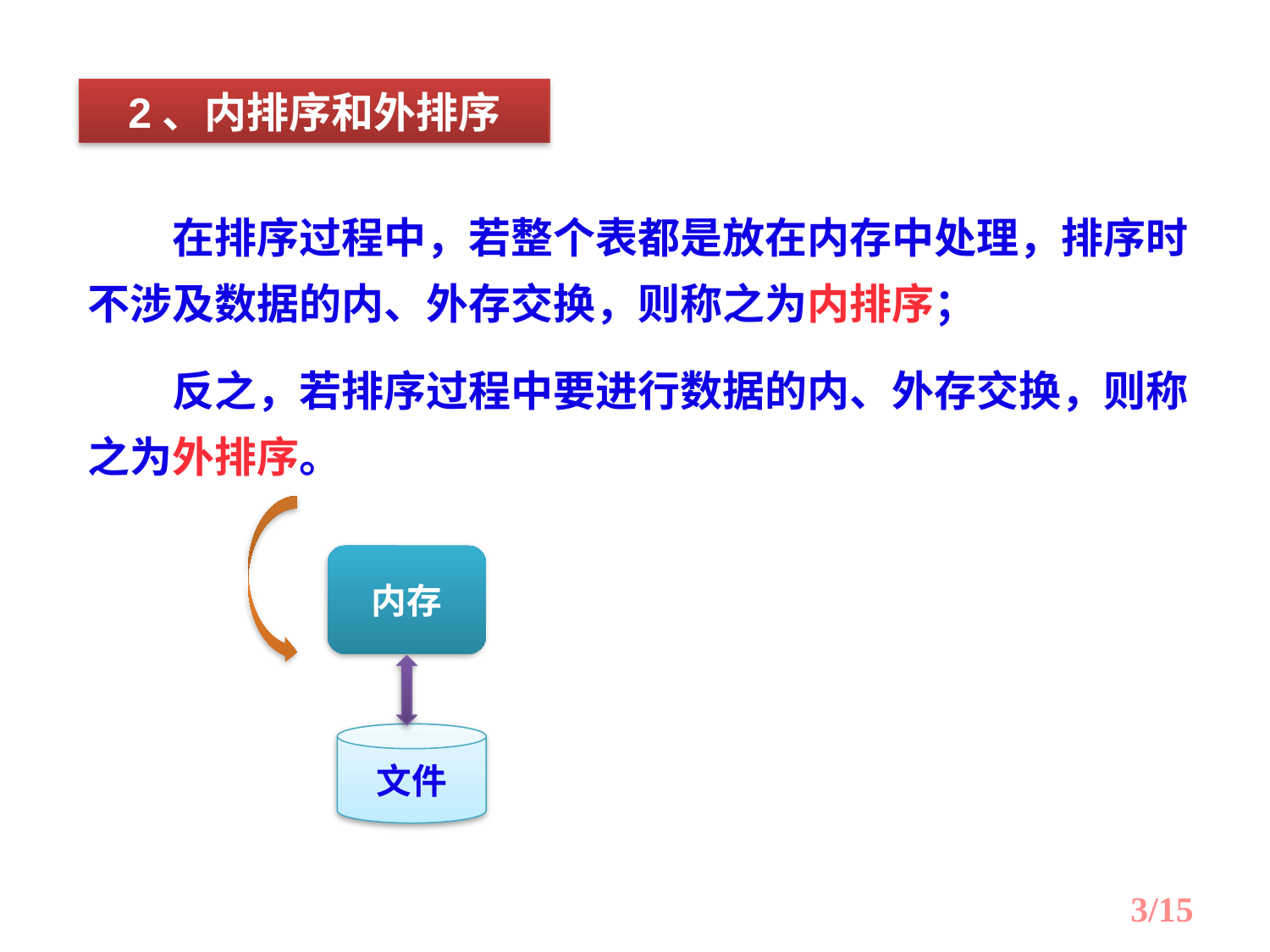

2、内排序和外排序
　　在排序过程中，若整个表都是放在内存中处理，排序时不涉及数据的内、外存交换，则称之为内排序；
　　反之，若排序过程中要进行数据的内、外存交换，则称之为外排序。

内存

文件
3/15